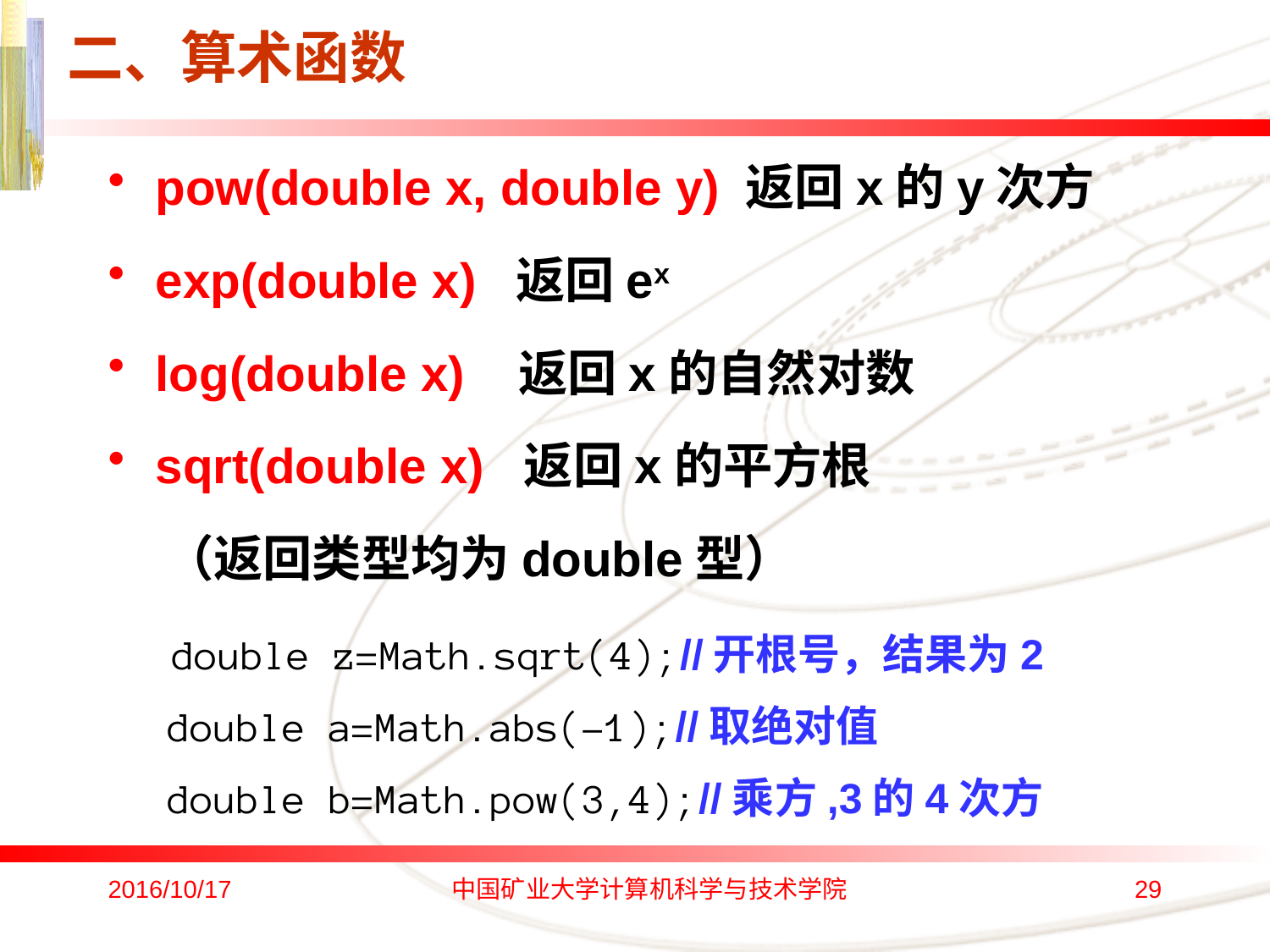

二、算术函数
pow(double x, double y) 返回x的y次方
exp(double x)  返回ex
log(double x)   返回x的自然对数
sqrt(double x)  返回x的平方根
    （返回类型均为double型）

       double z=Math.sqrt(4);//开根号，结果为2
           double a=Math.abs(-1);//取绝对值
           double b=Math.pow(3,4);//乘方,3的4次方
2016/10/17
中国矿业大学计算机科学与技术学院
29